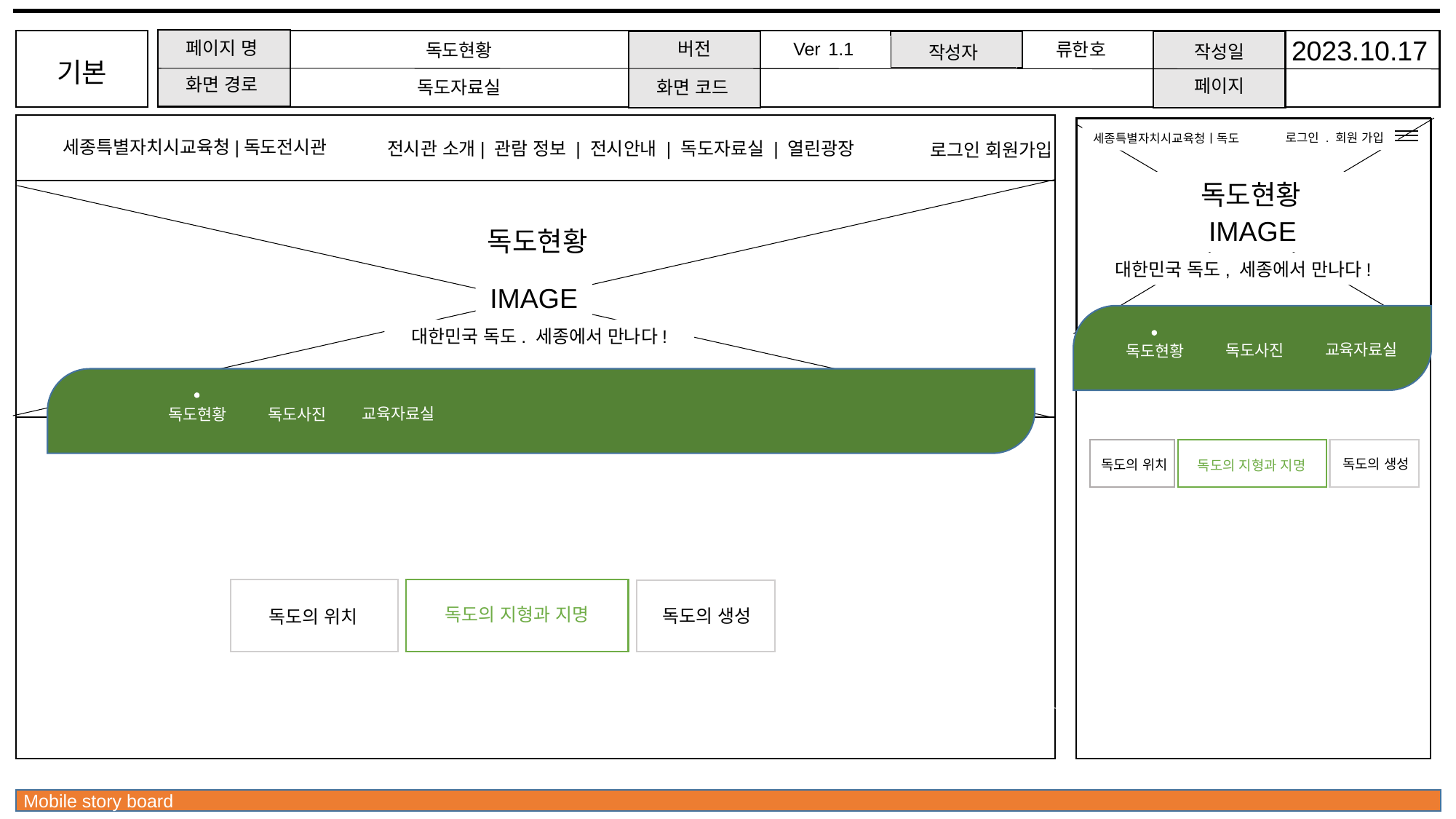

Ver 1.1
2023.10.17

페이지 명

버전
류한호
독도현황
작성일
작성자
기본
화면 경로
페이지
독도자료실
화면 코드

로그인 . 회원 가입
세종특별자치시교육청ㅣ독도
세종특별자치시교육청|독도전시관
전시관 소개| 관람 정보 | 전시안내 | 독도자료실 | 열린광장
로그인 회원가입
독도현황

IMAGE
독도현황
대한민국 독도, 세종에서 만나다!
IMAGE

대한민국 독도. 세종에서 만나다!

교육자료실
독도사진
독도현황

교육자료실
독도사진
독도현황

독도의 생성
독도의 위치
독도의 지형과 지명

독도의 지형과 지명
독도의 생성
독도의 위치
Mobile story board